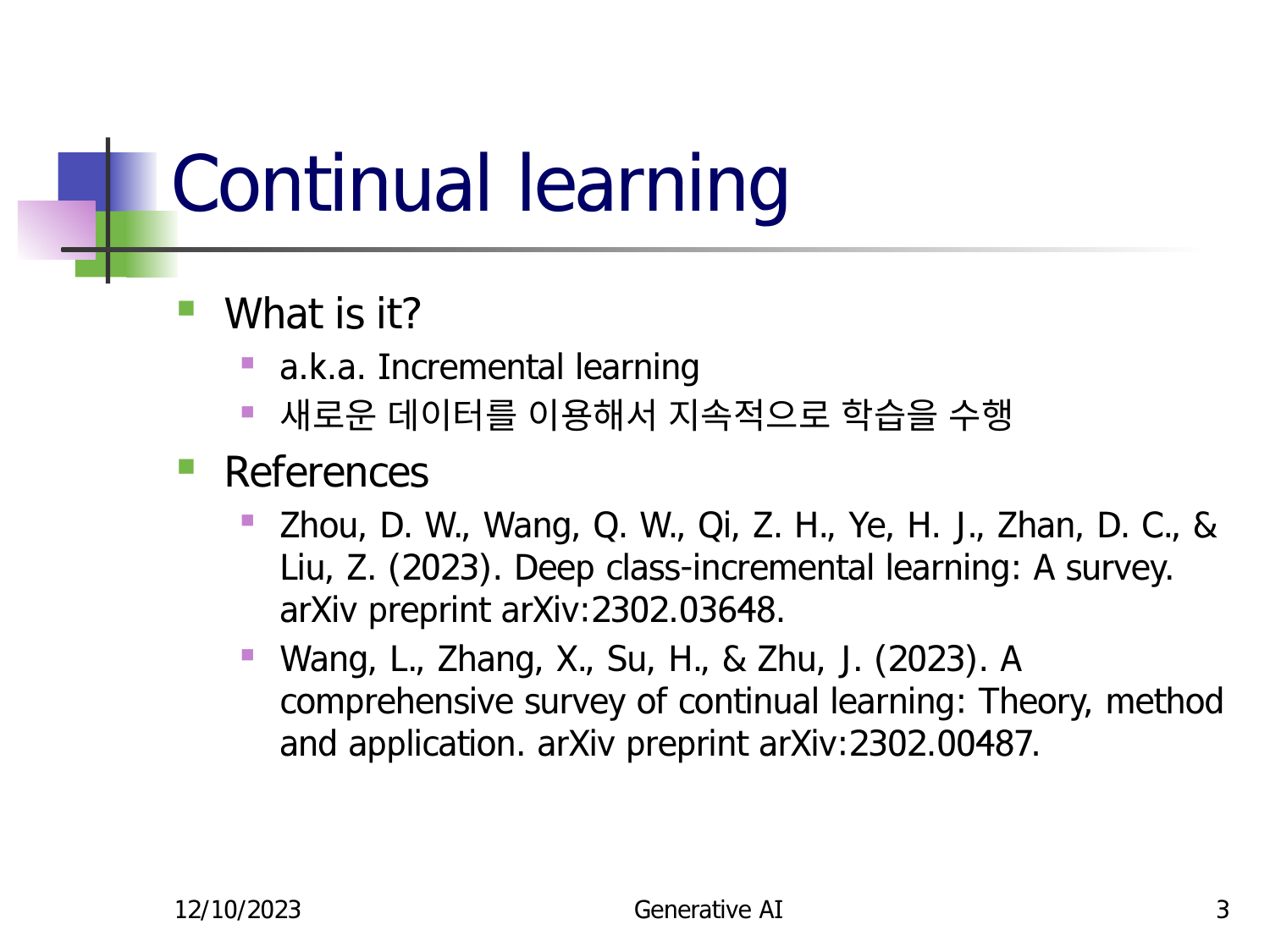

# Continual learning
What is it?
a.k.a. Incremental learning
새로운 데이터를 이용해서 지속적으로 학습을 수행
References
Zhou, D. W., Wang, Q. W., Qi, Z. H., Ye, H. J., Zhan, D. C., & Liu, Z. (2023). Deep class-incremental learning: A survey. arXiv preprint arXiv:2302.03648.
Wang, L., Zhang, X., Su, H., & Zhu, J. (2023). A comprehensive survey of continual learning: Theory, method and application. arXiv preprint arXiv:2302.00487.
12/10/2023
Generative AI
3